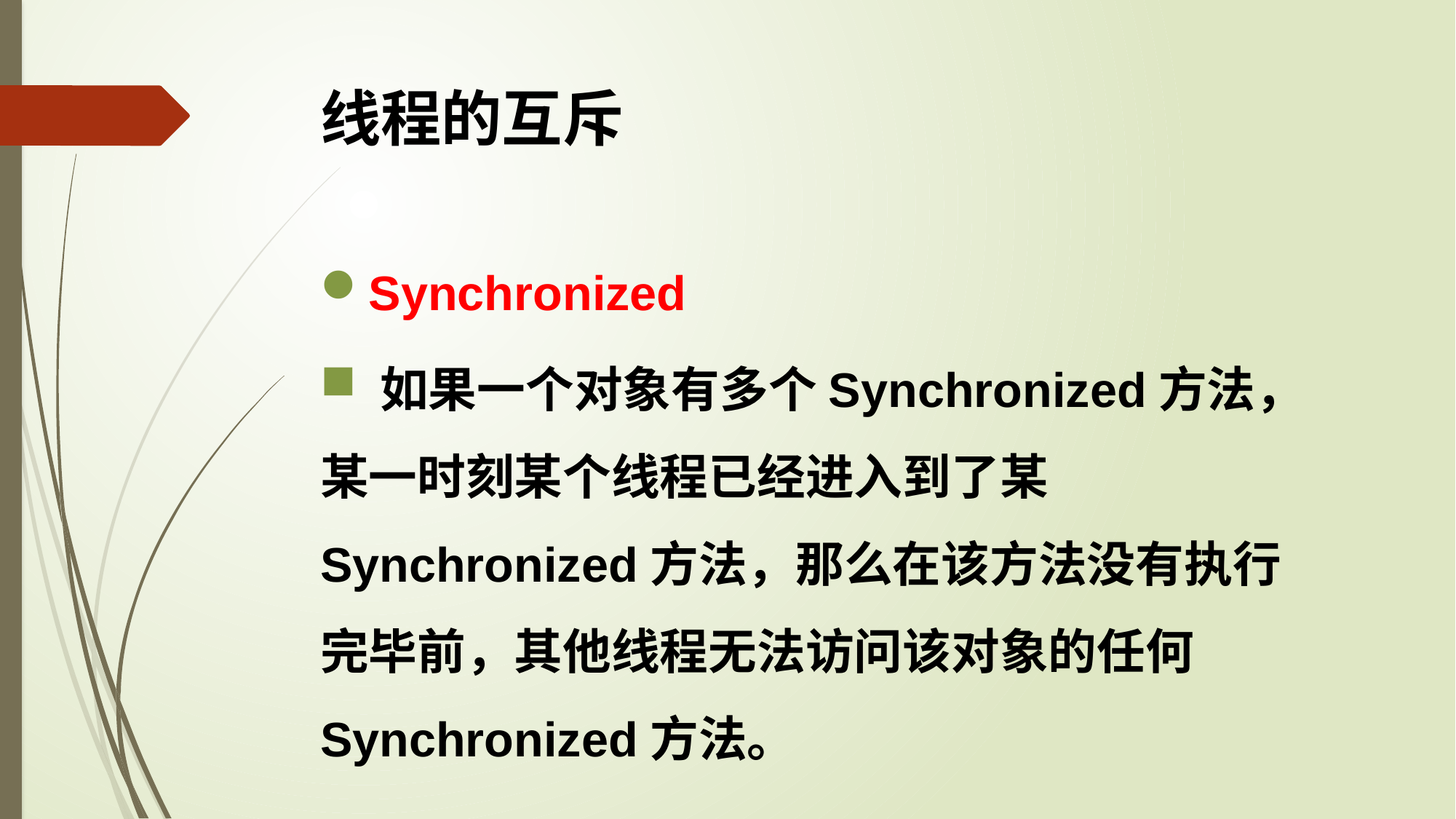

# 线程的互斥
Synchronized
 如果一个对象有多个Synchronized方法，某一时刻某个线程已经进入到了某Synchronized方法，那么在该方法没有执行完毕前，其他线程无法访问该对象的任何Synchronized方法。